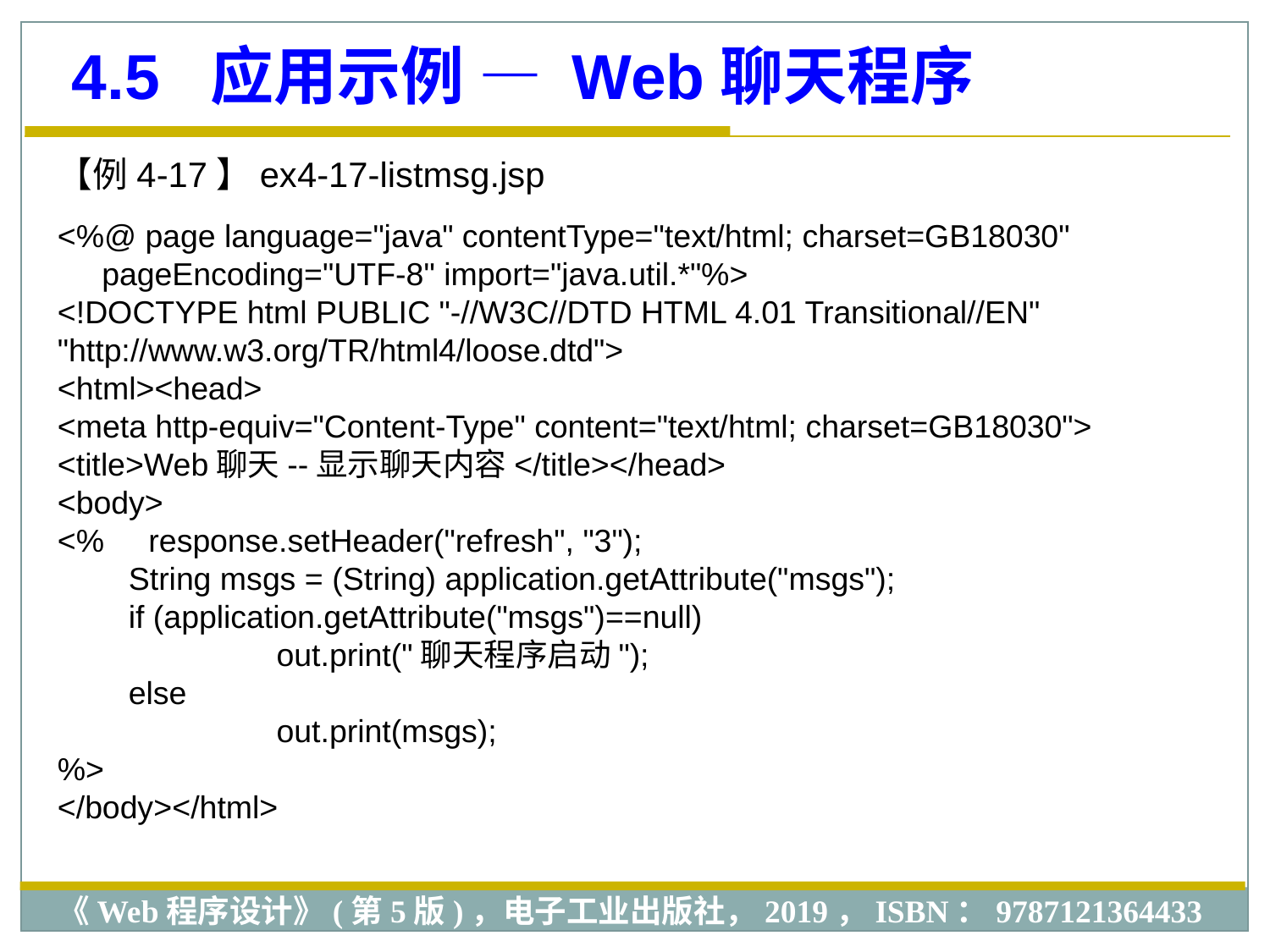

4.5  应用示例 — Web聊天程序
【例4-17】ex4-17-listmsg.jsp
<%@ page language="java" contentType="text/html; charset=GB18030"
     pageEncoding="UTF-8" import="java.util.*"%>
<!DOCTYPE html PUBLIC "-//W3C//DTD HTML 4.01 Transitional//EN"
"http://www.w3.org/TR/html4/loose.dtd">
<html><head>
<meta http-equiv="Content-Type" content="text/html; charset=GB18030">
<title>Web聊天--显示聊天内容</title></head>
<body>
<%     response.setHeader("refresh", "3");
        String msgs = (String) application.getAttribute("msgs");
        if (application.getAttribute("msgs")==null)
        	     out.print("聊天程序启动");
        else
        	     out.print(msgs);
%>
</body></html>